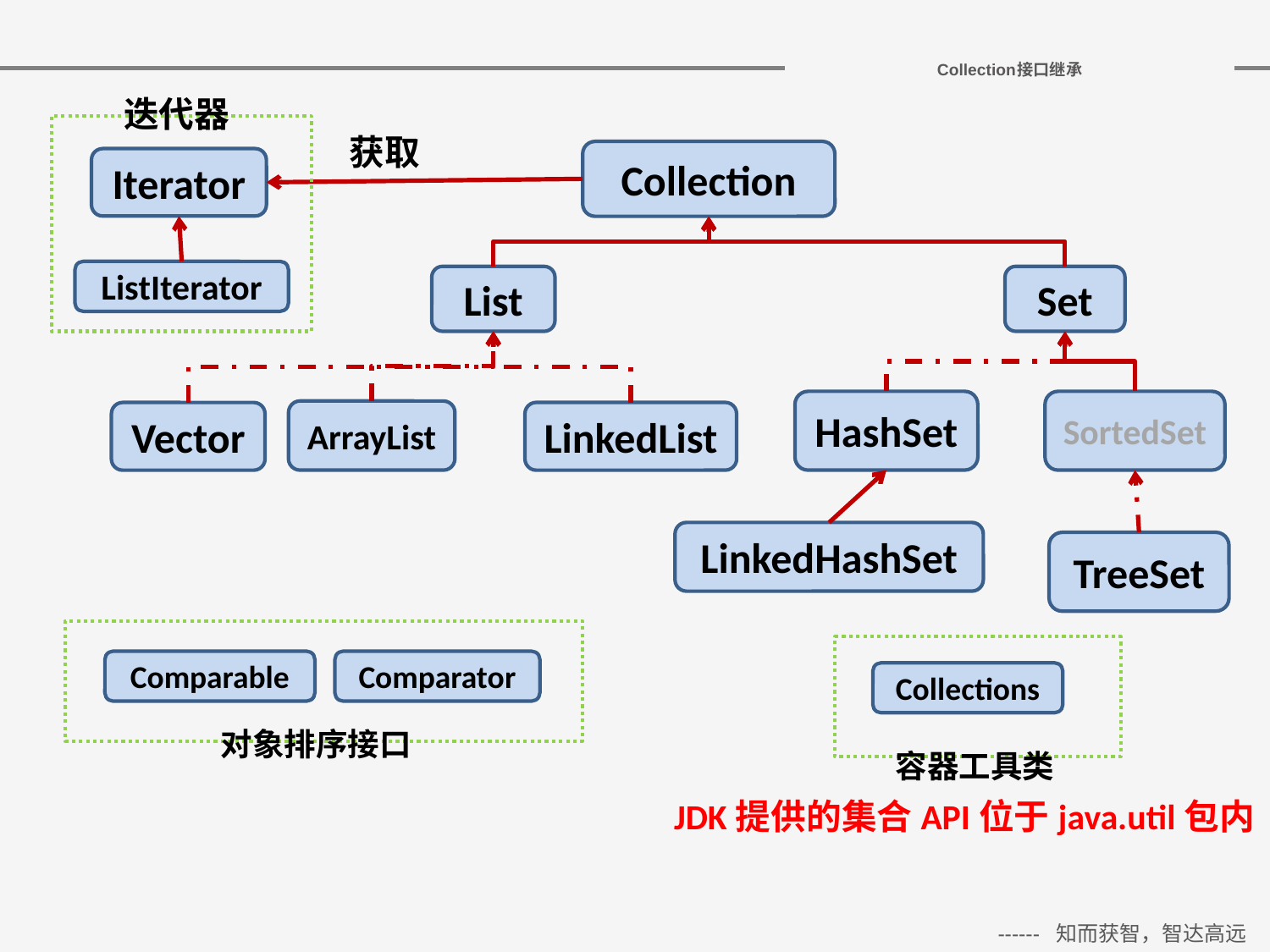

# Collection接口继承
迭代器

获取
Collection
Iterator
ListIterator
List
Set
HashSet
SortedSet
ArrayList
LinkedList
Vector
LinkedHashSet
TreeSet

Comparable
Comparator
Collections
对象排序接口
容器工具类
JDK提供的集合API位于java.util包内